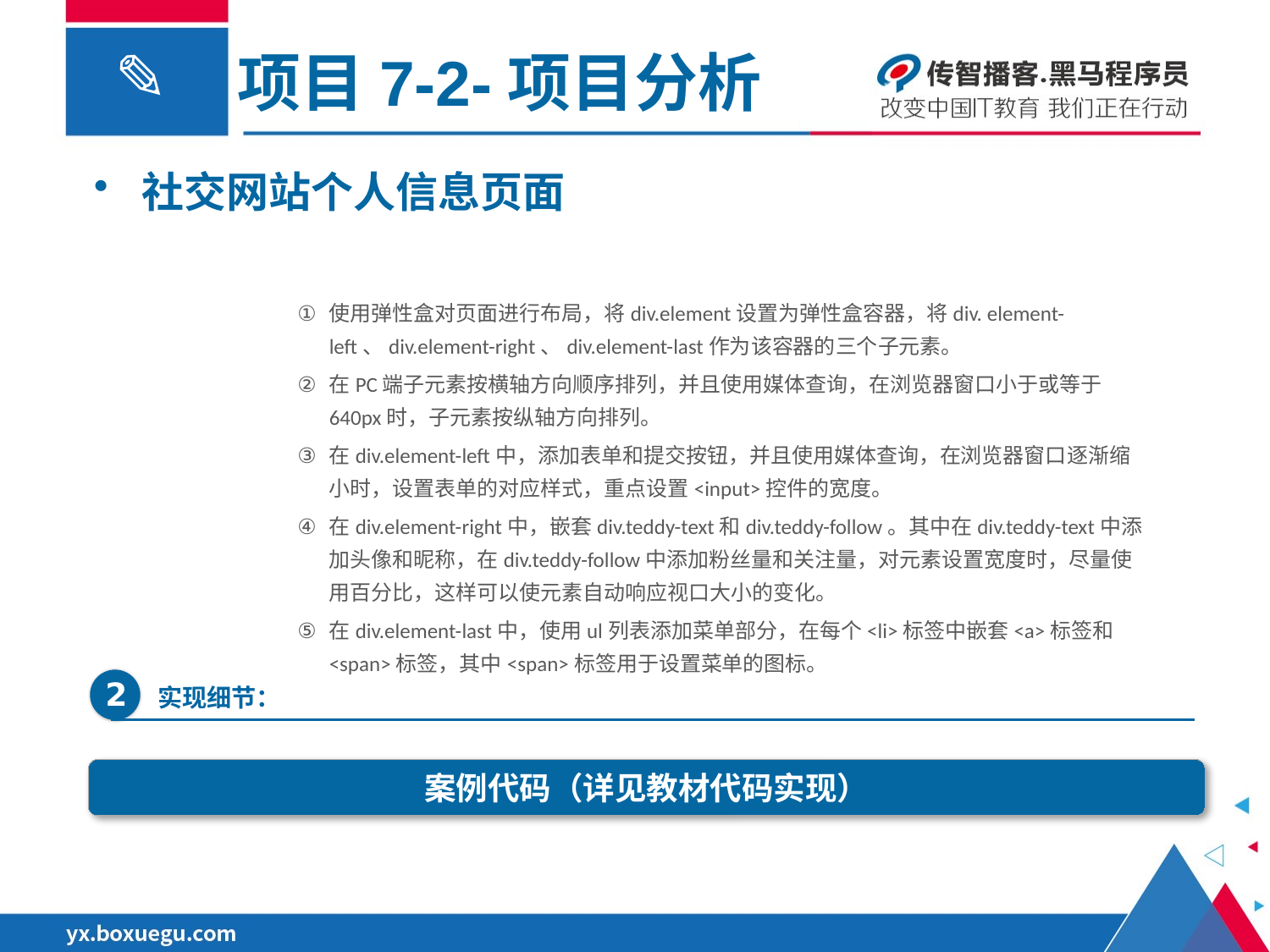

项目7-2-项目分析
社交网站个人信息页面
使用弹性盒对页面进行布局，将div.element设置为弹性盒容器，将div. element-left、div.element-right、div.element-last作为该容器的三个子元素。
在PC端子元素按横轴方向顺序排列，并且使用媒体查询，在浏览器窗口小于或等于640px时，子元素按纵轴方向排列。
在div.element-left中，添加表单和提交按钮，并且使用媒体查询，在浏览器窗口逐渐缩小时，设置表单的对应样式，重点设置<input>控件的宽度。
在div.element-right中，嵌套div.teddy-text和div.teddy-follow。其中在div.teddy-text中添加头像和昵称，在div.teddy-follow中添加粉丝量和关注量，对元素设置宽度时，尽量使用百分比，这样可以使元素自动响应视口大小的变化。
在div.element-last中，使用ul列表添加菜单部分，在每个<li>标签中嵌套<a>标签和<span>标签，其中<span>标签用于设置菜单的图标。
实现细节：
2

案例代码（详见教材代码实现）